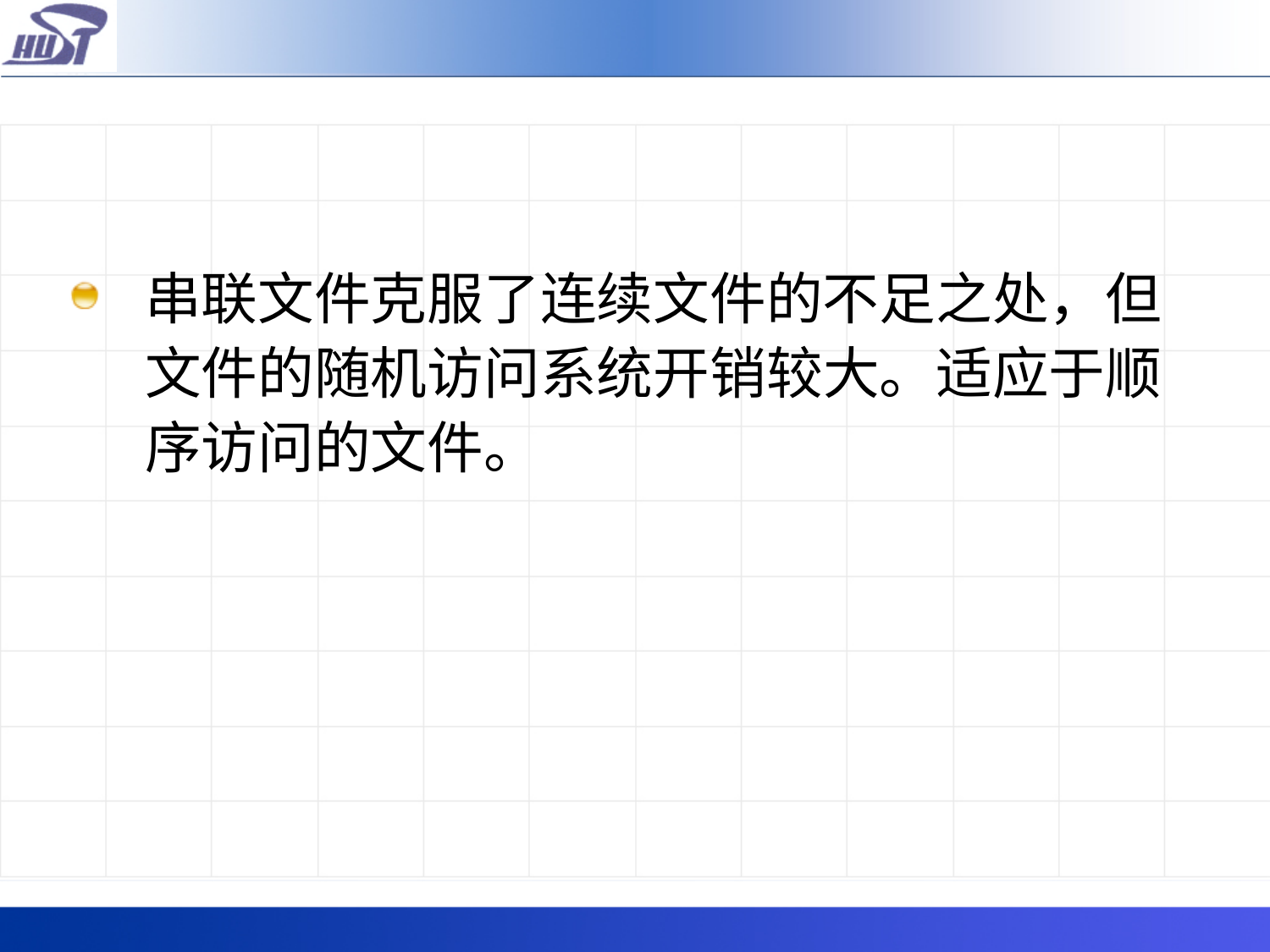

串联文件克服了连续文件的不足之处，但文件的随机访问系统开销较大。适应于顺序访问的文件。